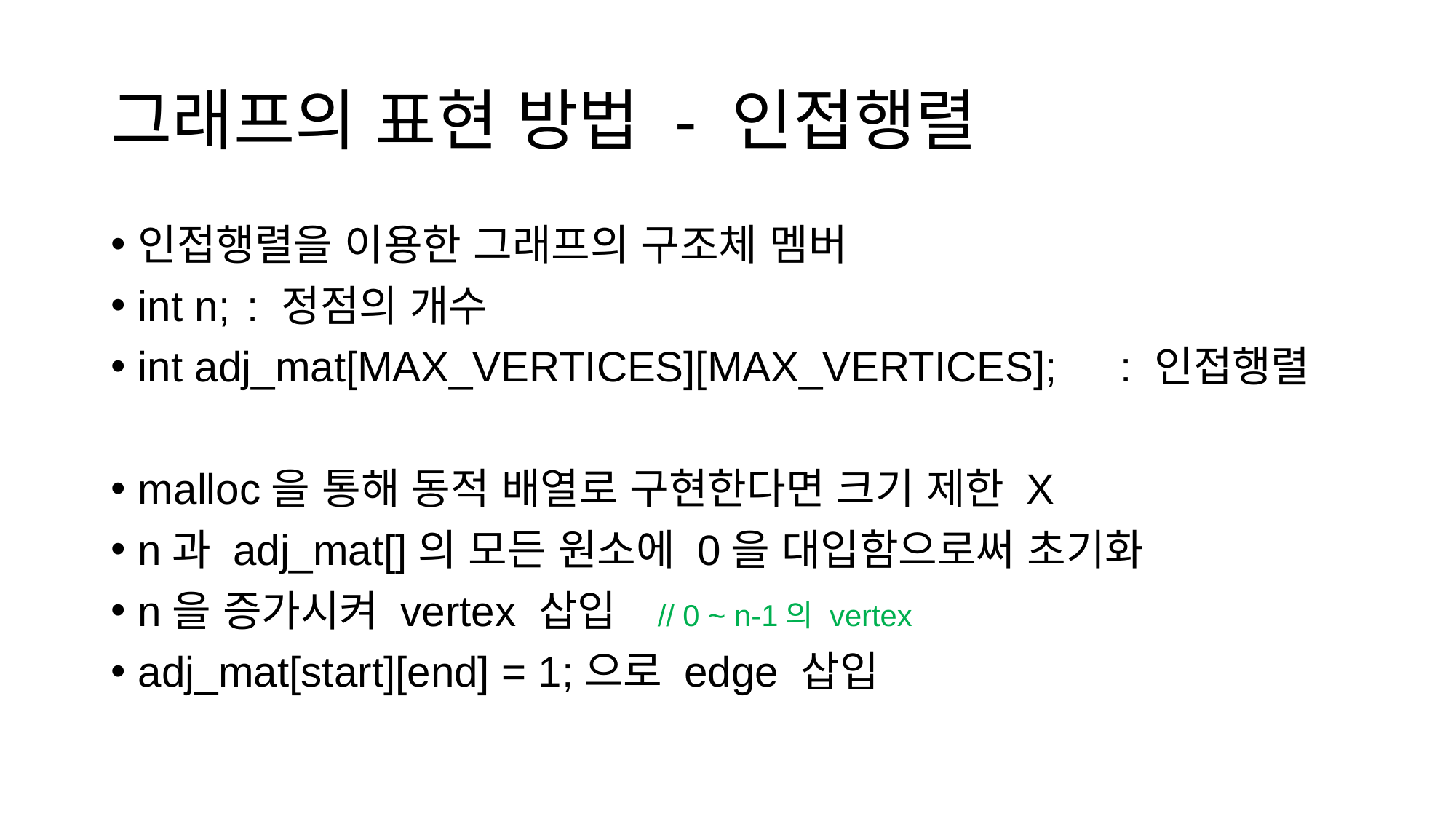

# 그래프의 표현 방법 - 인접행렬
인접행렬을 이용한 그래프의 구조체 멤버
int n;	: 정점의 개수
int adj_mat[MAX_VERTICES][MAX_VERTICES];	: 인접행렬

malloc을 통해 동적 배열로 구현한다면 크기 제한 X
n과 adj_mat[]의 모든 원소에 0을 대입함으로써 초기화
n을 증가시켜 vertex 삽입    // 0 ~ n-1의 vertex
adj_mat[start][end] = 1;으로 edge 삽입